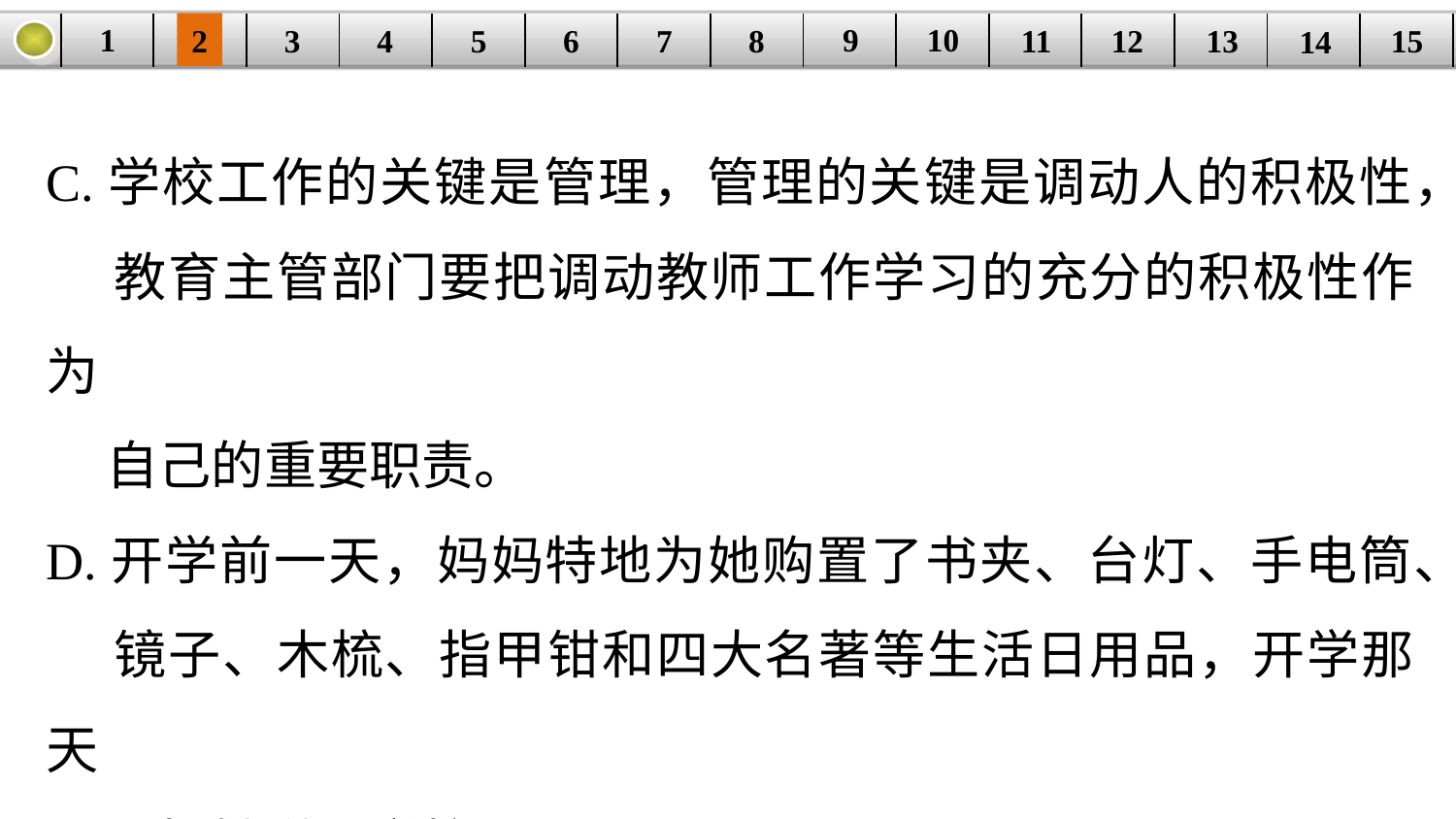

9
10
1
3
4
5
6
8
11
2
12
15
|  |  |  |  |  |  |  |  |  |  |  |  |  |  |  |
| --- | --- | --- | --- | --- | --- | --- | --- | --- | --- | --- | --- | --- | --- | --- |
7
13
14

C.学校工作的关键是管理，管理的关键是调动人的积极性，
    教育主管部门要把调动教师工作学习的充分的积极性作为
    自己的重要职责。
D.开学前一天，妈妈特地为她购置了书夹、台灯、手电筒、
    镜子、木梳、指甲钳和四大名著等生活日用品，开学那天
    又把她送到学校。